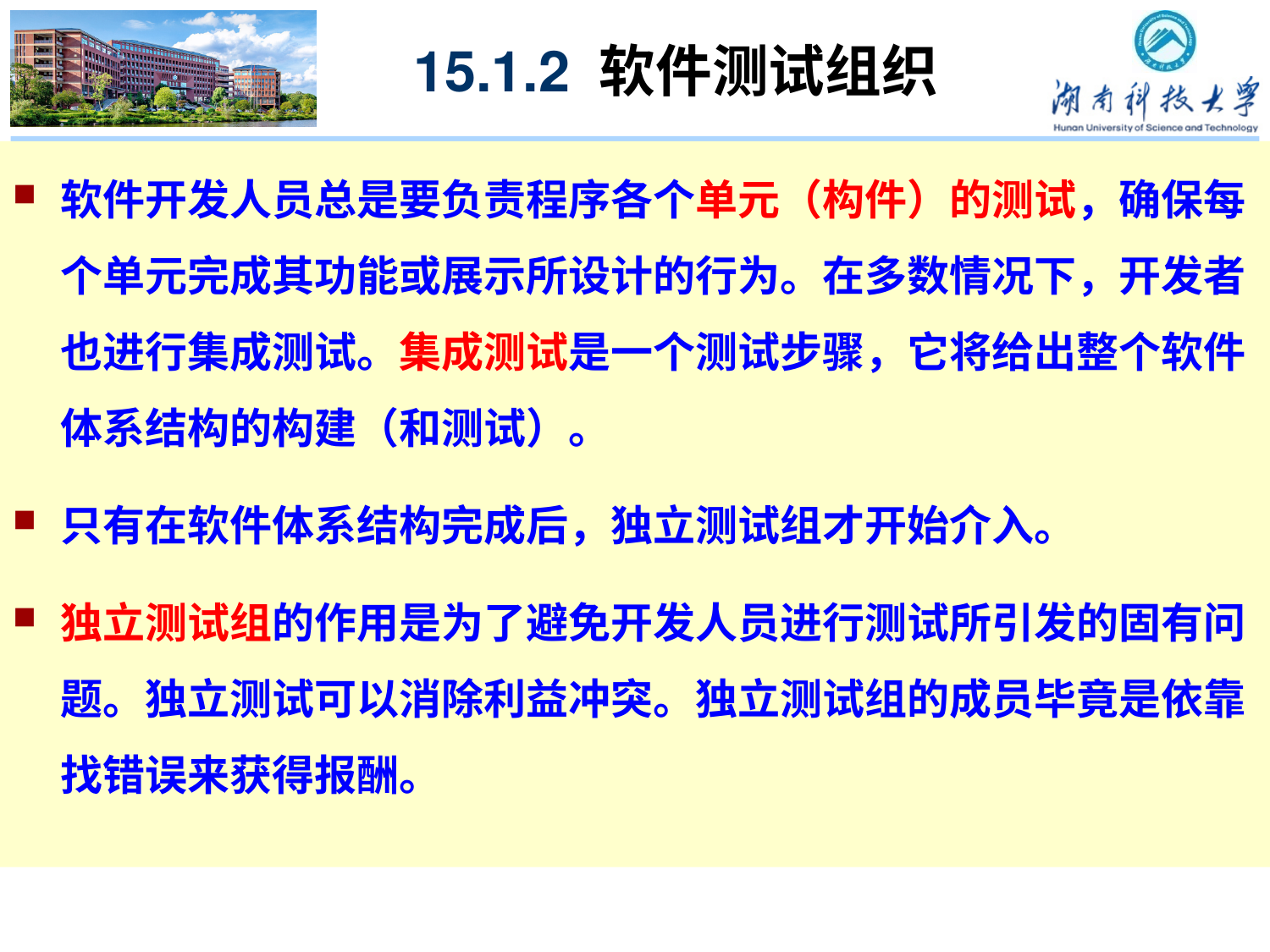

15.1.2 软件测试组织
软件开发人员总是要负责程序各个单元（构件）的测试，确保每个单元完成其功能或展示所设计的行为。在多数情况下，开发者也进行集成测试。集成测试是一个测试步骤，它将给出整个软件体系结构的构建（和测试）。
只有在软件体系结构完成后，独立测试组才开始介入。
独立测试组的作用是为了避免开发人员进行测试所引发的固有问题。独立测试可以消除利益冲突。独立测试组的成员毕竟是依靠找错误来获得报酬。
8